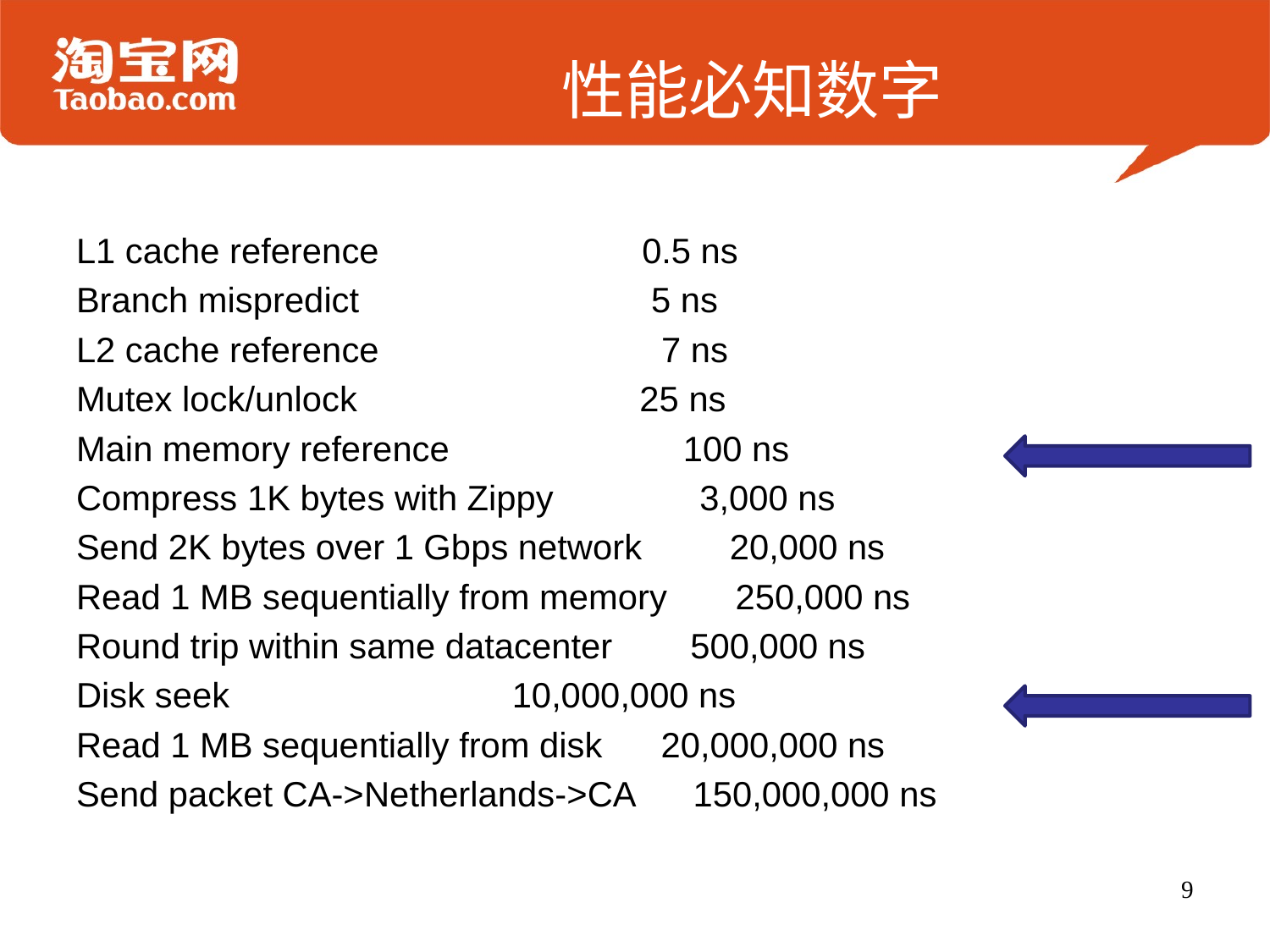

# 性能必知数字
L1 cache reference                           0.5 ns
Branch mispredict                              5 ns
L2 cache reference                             7 ns
Mutex lock/unlock                             25 ns
Main memory reference                        100 ns
Compress 1K bytes with Zippy               3,000 ns
Send 2K bytes over 1 Gbps network         20,000 ns
Read 1 MB sequentially from memory       250,000 ns
Round trip within same datacenter        500,000 ns
Disk seek                             10,000,000 ns
Read 1 MB sequentially from disk      20,000,000 ns
Send packet CA->Netherlands->CA      150,000,000 ns

9